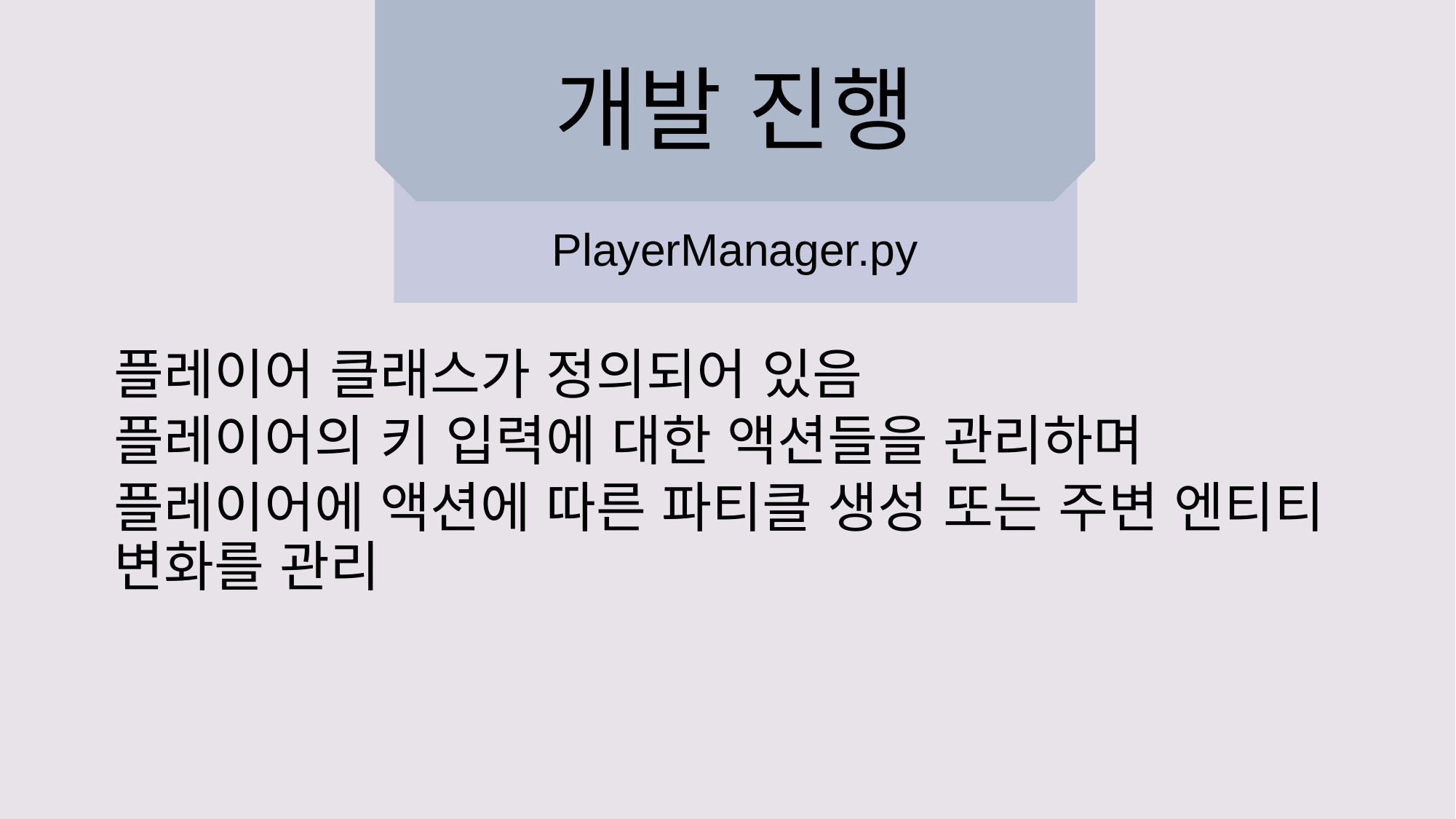

# 개발 진행

PlayerManager.py
플레이어 클래스가 정의되어 있음
플레이어의 키 입력에 대한 액션들을 관리하며
플레이어에 액션에 따른 파티클 생성 또는 주변 엔티티 변화를 관리